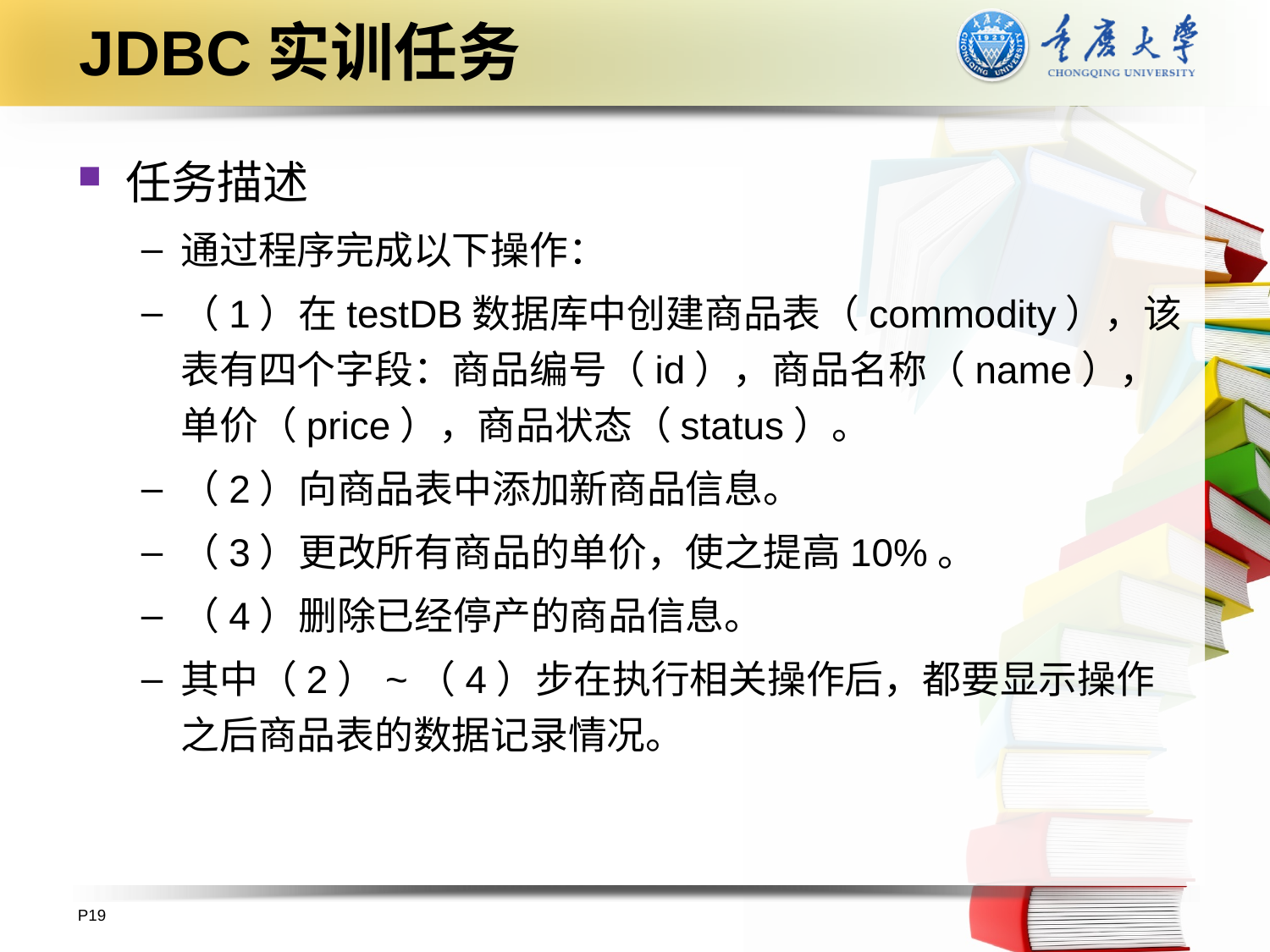

# JDBC实训任务
任务描述
通过程序完成以下操作：
（1）在testDB数据库中创建商品表（commodity），该表有四个字段：商品编号（id），商品名称（name），单价（price），商品状态（status）。
（2）向商品表中添加新商品信息。
（3）更改所有商品的单价，使之提高10%。
（4）删除已经停产的商品信息。
其中（2）~（4）步在执行相关操作后，都要显示操作之后商品表的数据记录情况。
P19